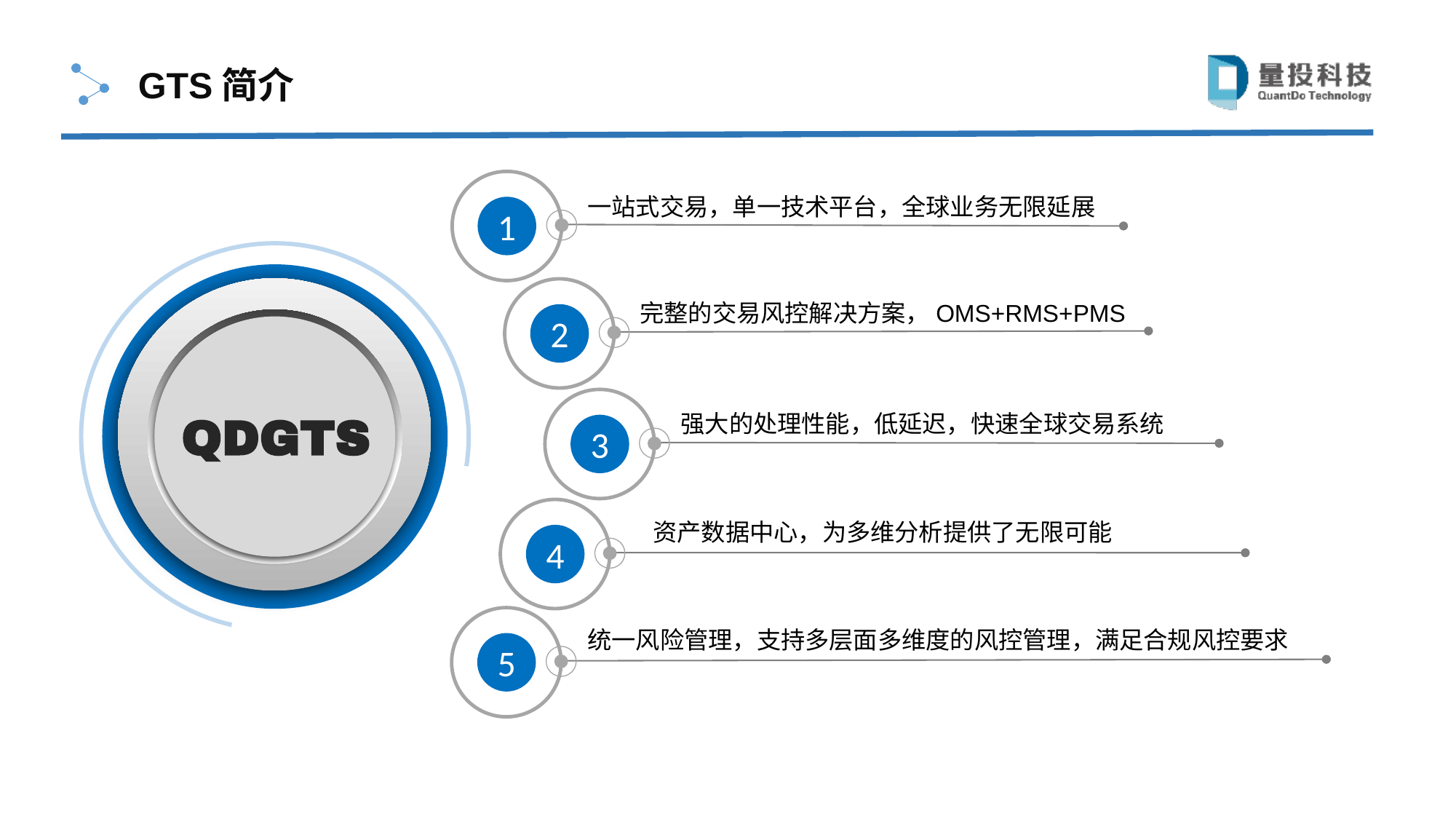

GTS简介

1

一站式交易，单一技术平台，全球业务无限延展

QDGTS

2

完整的交易风控解决方案，OMS+RMS+PMS

3

强大的处理性能，低延迟，快速全球交易系统

4

资产数据中心，为多维分析提供了无限可能

5

统一风险管理，支持多层面多维度的风控管理，满足合规风控要求